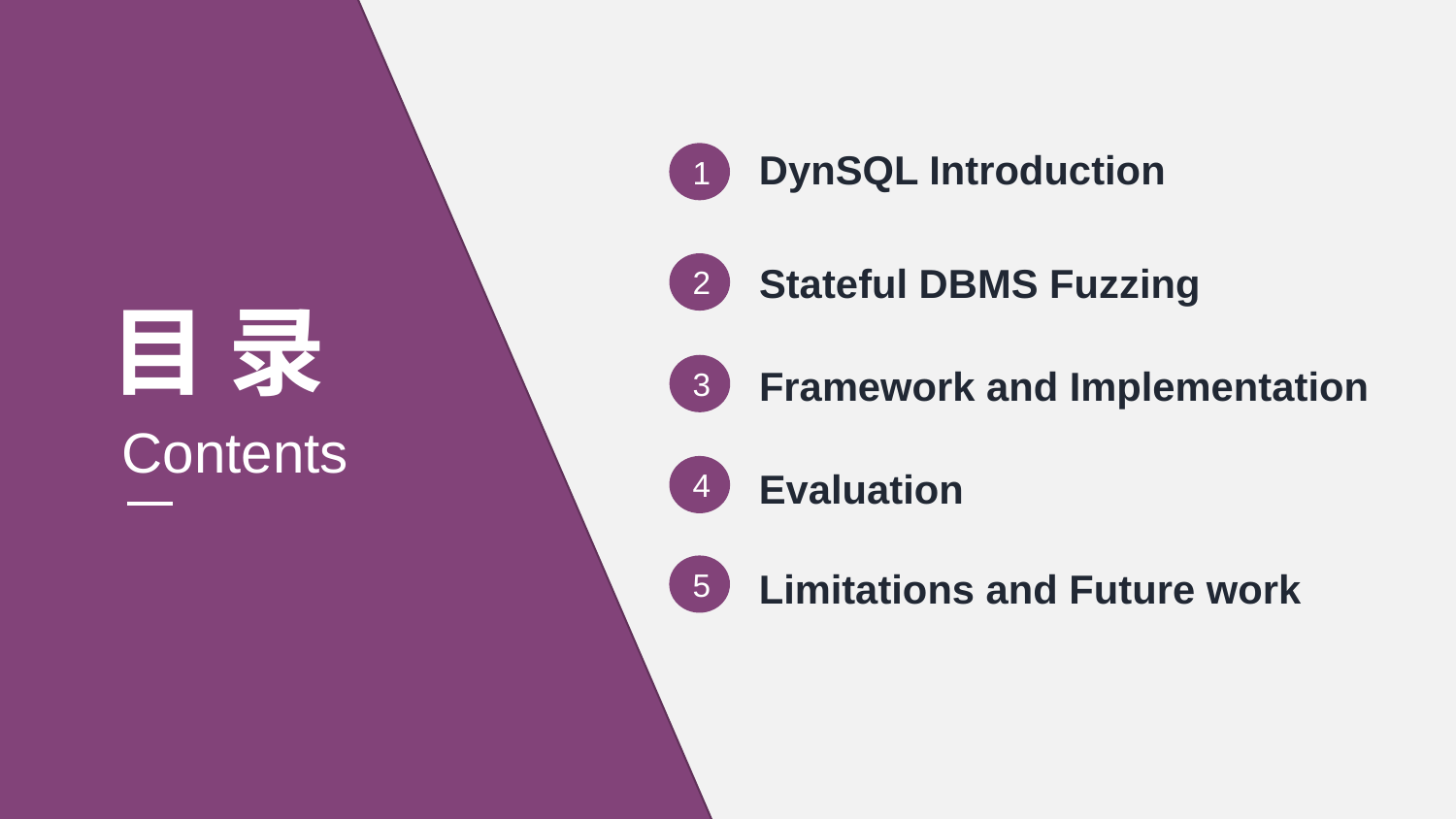

DynSQL Introduction
1
Stateful DBMS Fuzzing
2
Framework and Implementation
3
4
Evaluation
5
Limitations and Future work

目 录
Contents